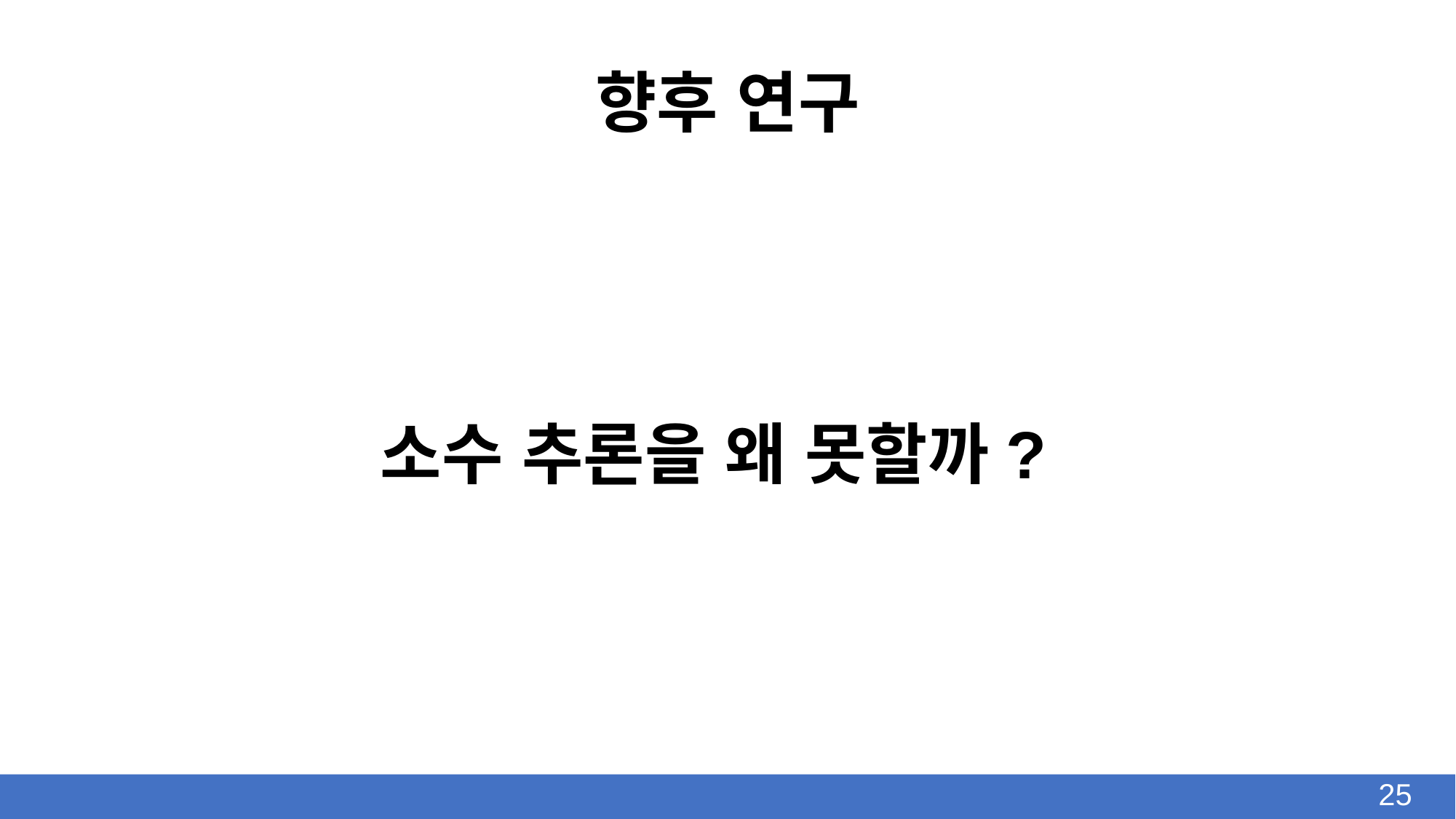

향후 연구
소수 추론을 왜 못할까?

25